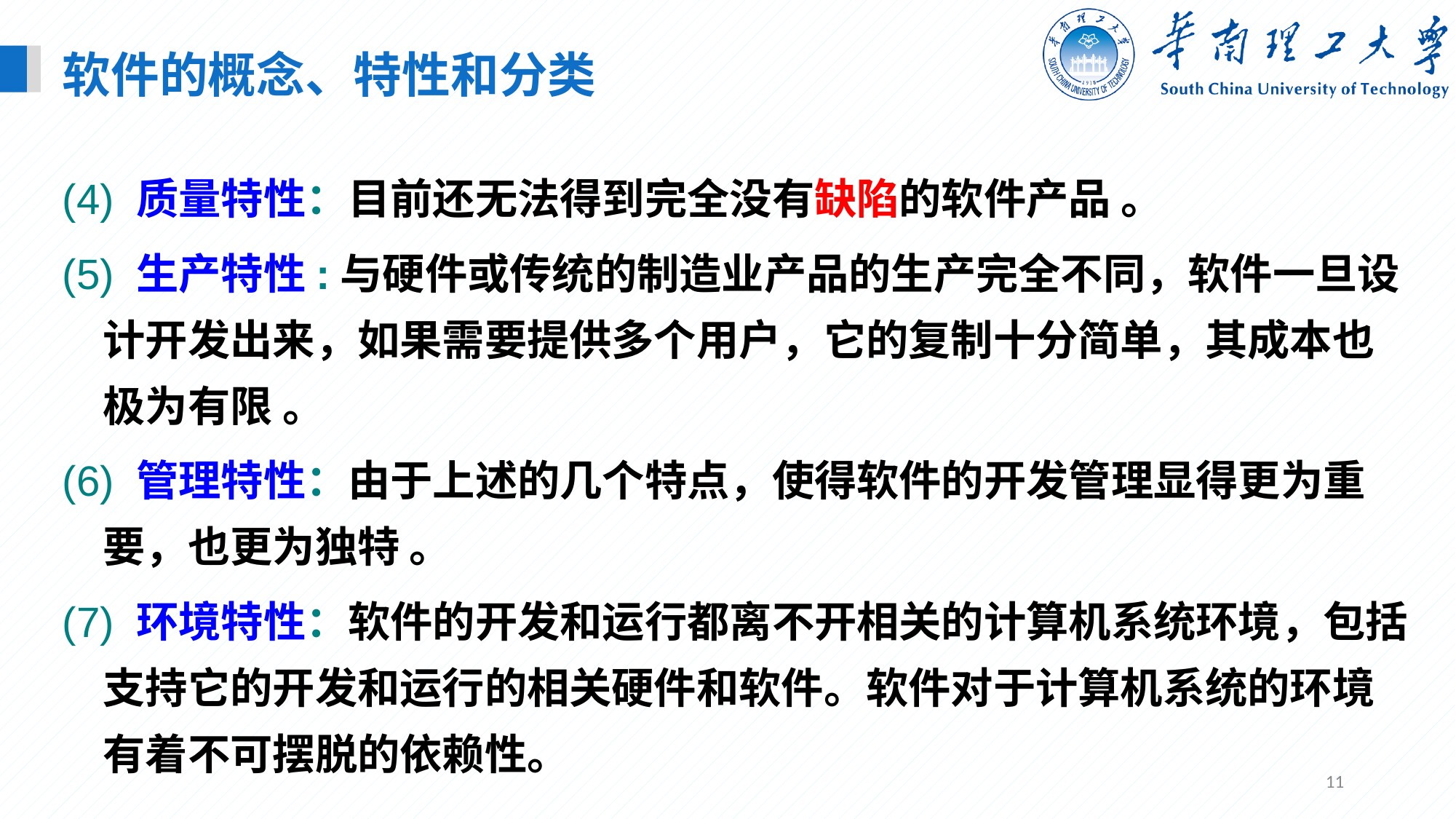

软件的概念、特性和分类
(4) 质量特性：目前还无法得到完全没有缺陷的软件产品 。
(5) 生产特性:与硬件或传统的制造业产品的生产完全不同，软件一旦设计开发出来，如果需要提供多个用户，它的复制十分简单，其成本也极为有限 。
(6) 管理特性：由于上述的几个特点，使得软件的开发管理显得更为重要，也更为独特 。
(7) 环境特性：软件的开发和运行都离不开相关的计算机系统环境，包括支持它的开发和运行的相关硬件和软件。软件对于计算机系统的环境有着不可摆脱的依赖性。
11